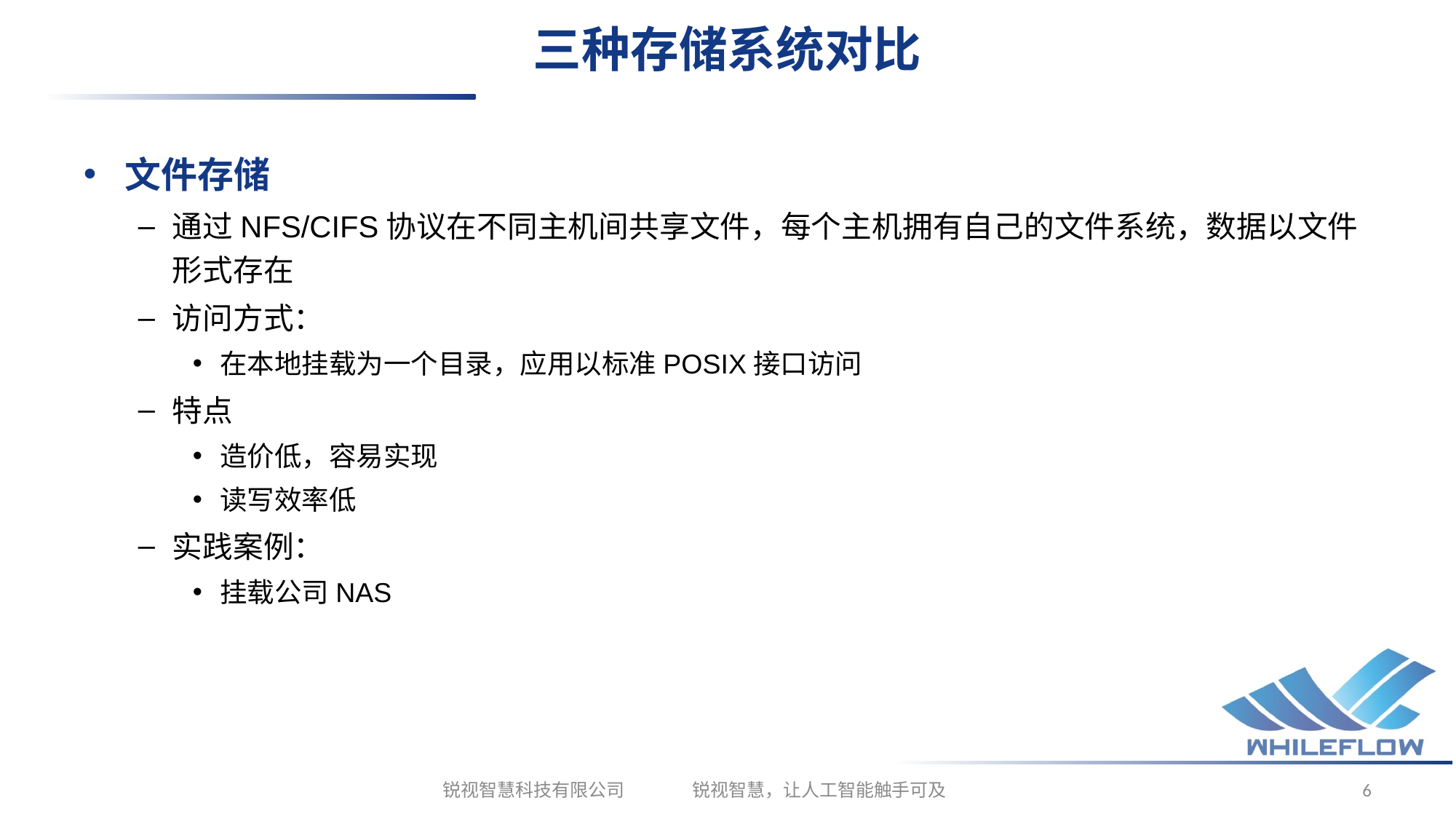

# 三种存储系统对比
文件存储
通过NFS/CIFS协议在不同主机间共享文件，每个主机拥有自己的文件系统，数据以文件形式存在
访问方式：
在本地挂载为一个目录，应用以标准POSIX接口访问
特点
造价低，容易实现
读写效率低
实践案例：
挂载公司NAS
锐视智慧科技有限公司            锐视智慧，让人工智能触手可及
6